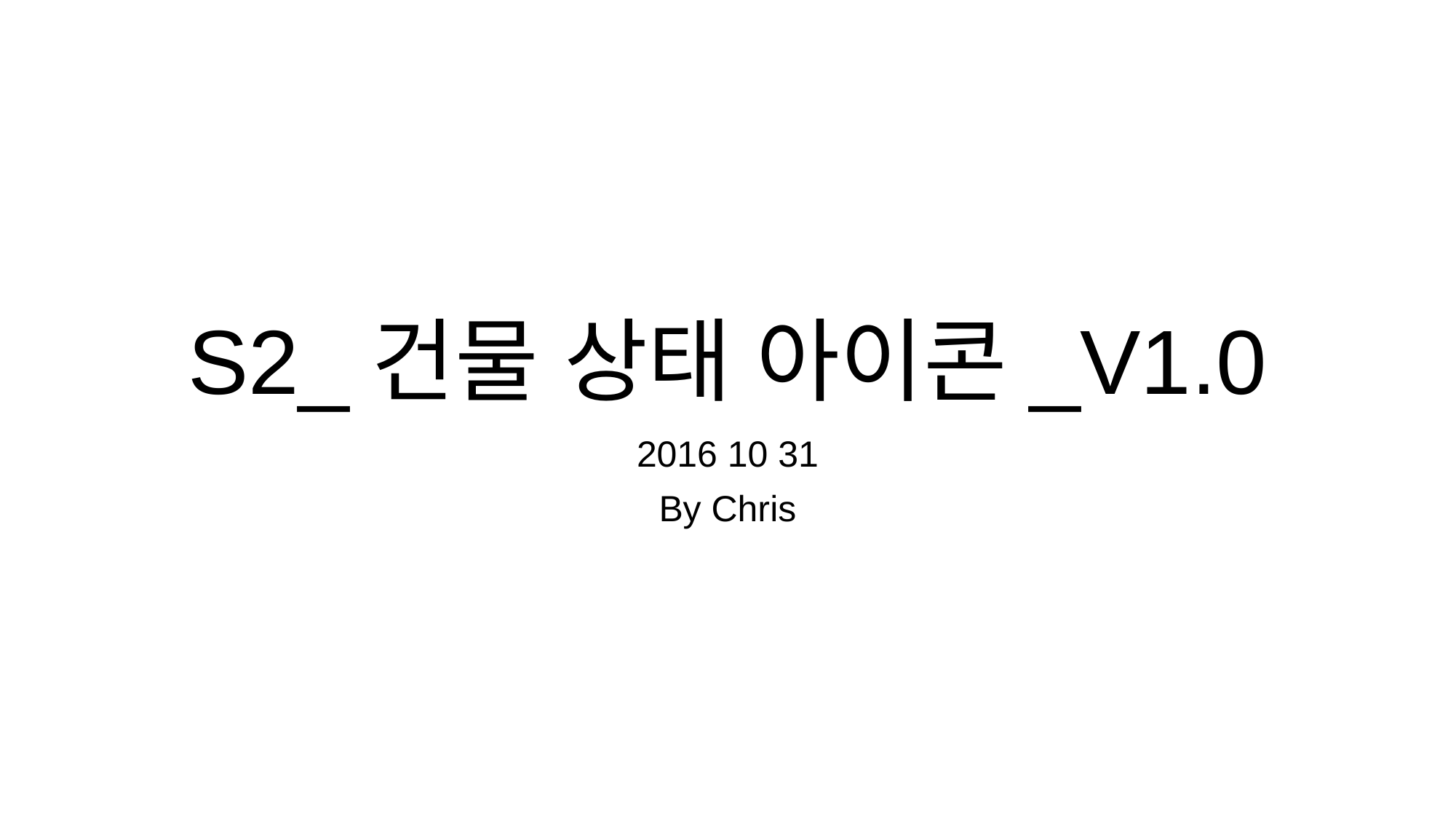

# S2_건물 상태 아이콘_V1.0
2016 10 31
By Chris